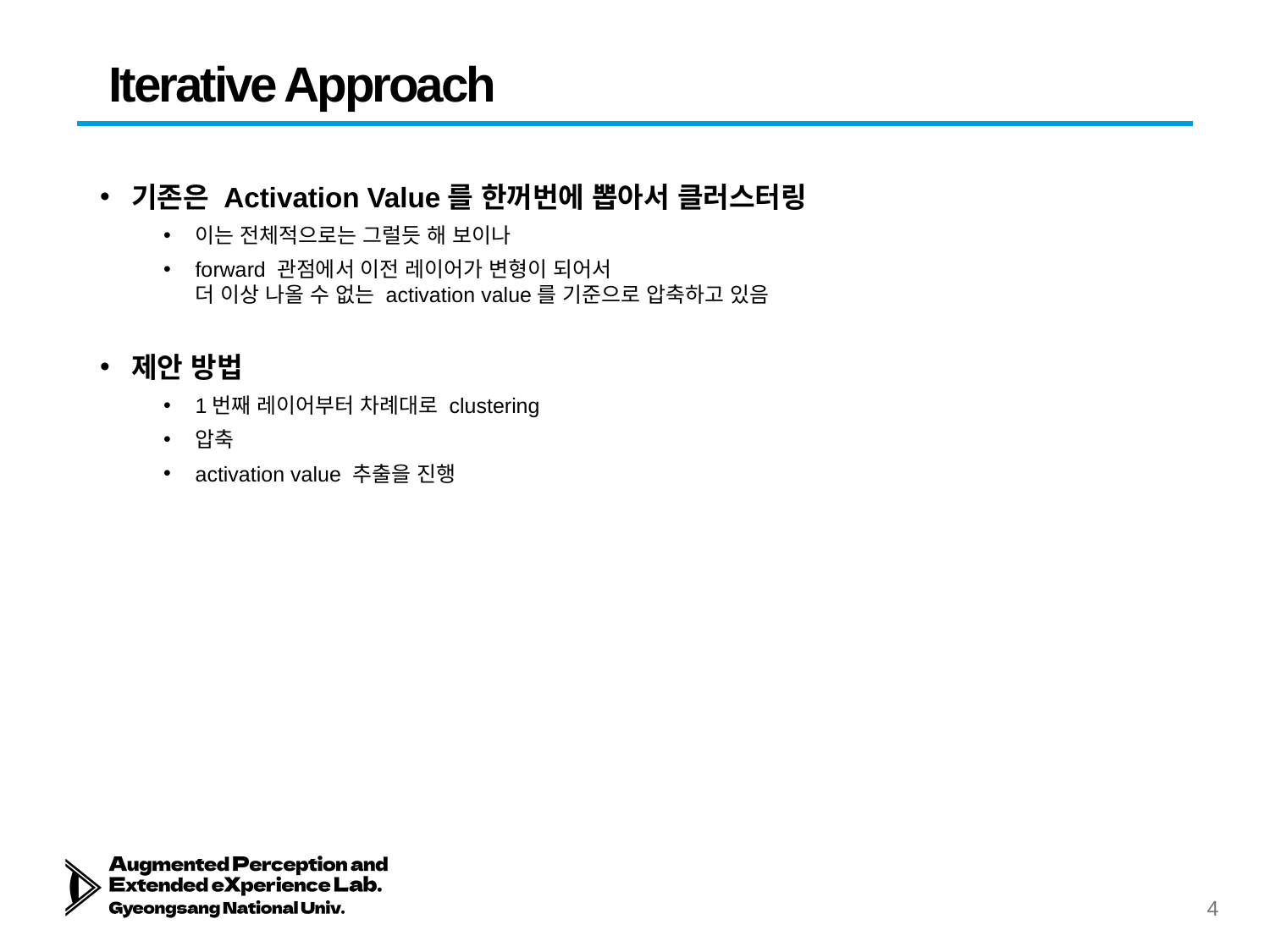

# Iterative Approach
기존은 Activation Value를 한꺼번에 뽑아서 클러스터링
이는 전체적으로는 그럴듯 해 보이나
forward 관점에서 이전 레이어가 변형이 되어서
더 이상 나올 수 없는 activation value를 기준으로 압축하고 있음
제안 방법
1번째 레이어부터 차례대로 clustering
압축
activation value 추출을 진행
4